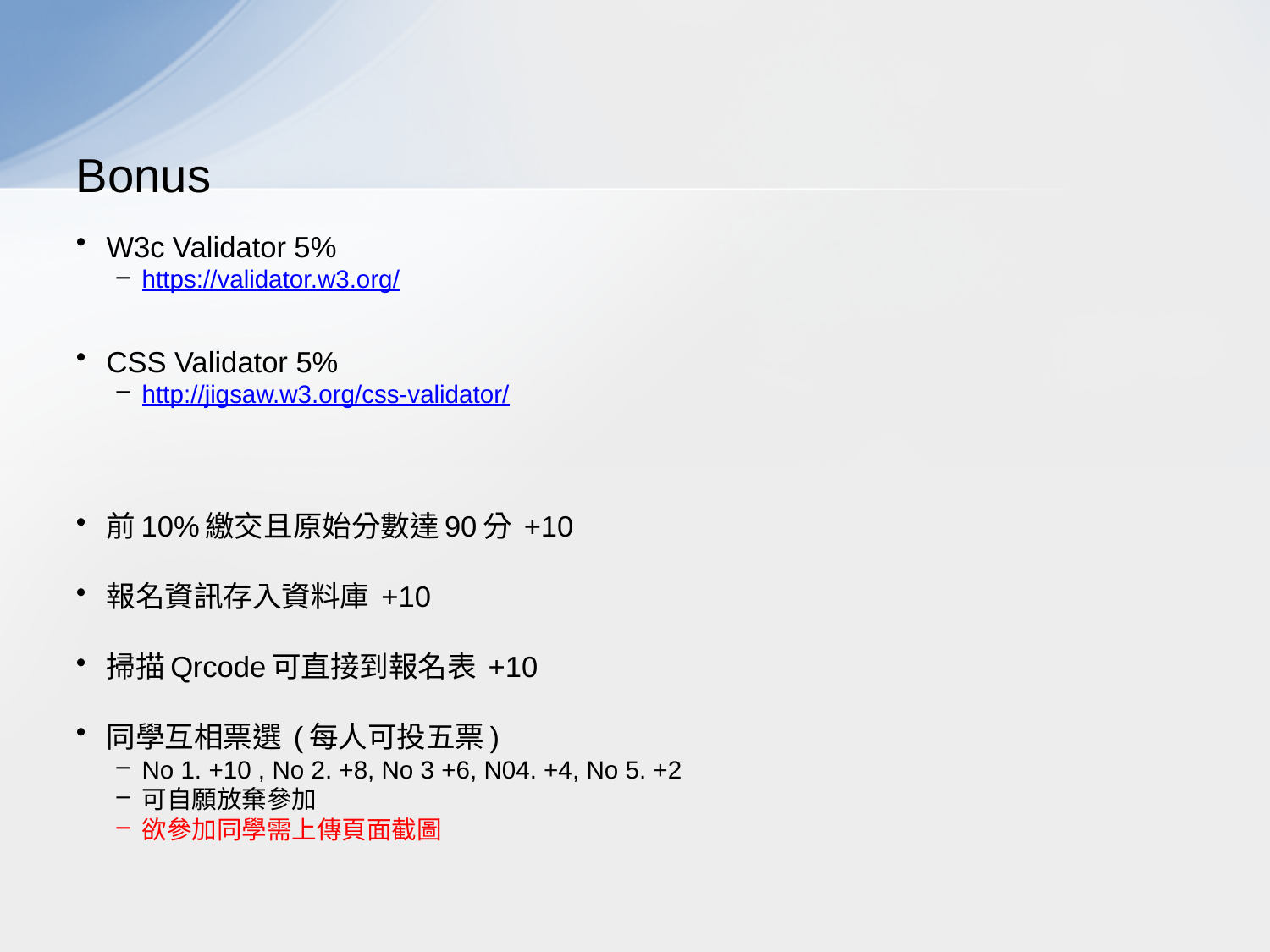

# Bonus
W3c Validator 5%
https://validator.w3.org/

CSS Validator 5%
http://jigsaw.w3.org/css-validator/

前10%繳交且原始分數達90分 +10

報名資訊存入資料庫 +10

掃描Qrcode可直接到報名表 +10

同學互相票選 (每人可投五票)
No 1. +10 , No 2. +8, No 3 +6, N04. +4, No 5. +2
可自願放棄參加
欲參加同學需上傳頁面截圖